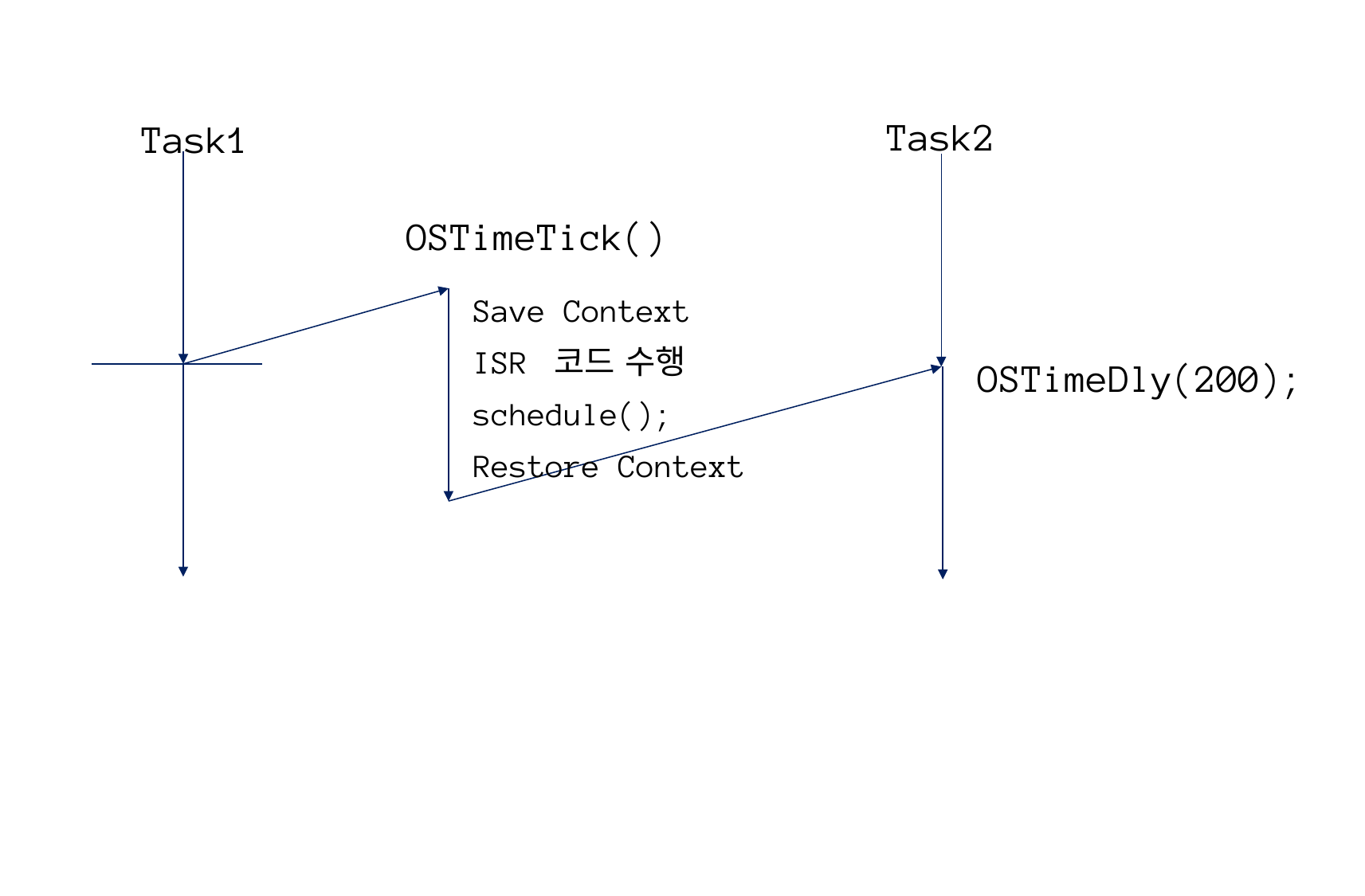

Task2
Task1
OSTimeTick()
Save Context
ISR 코드 수행
schedule();
Restore Context
OSTimeDly(200);